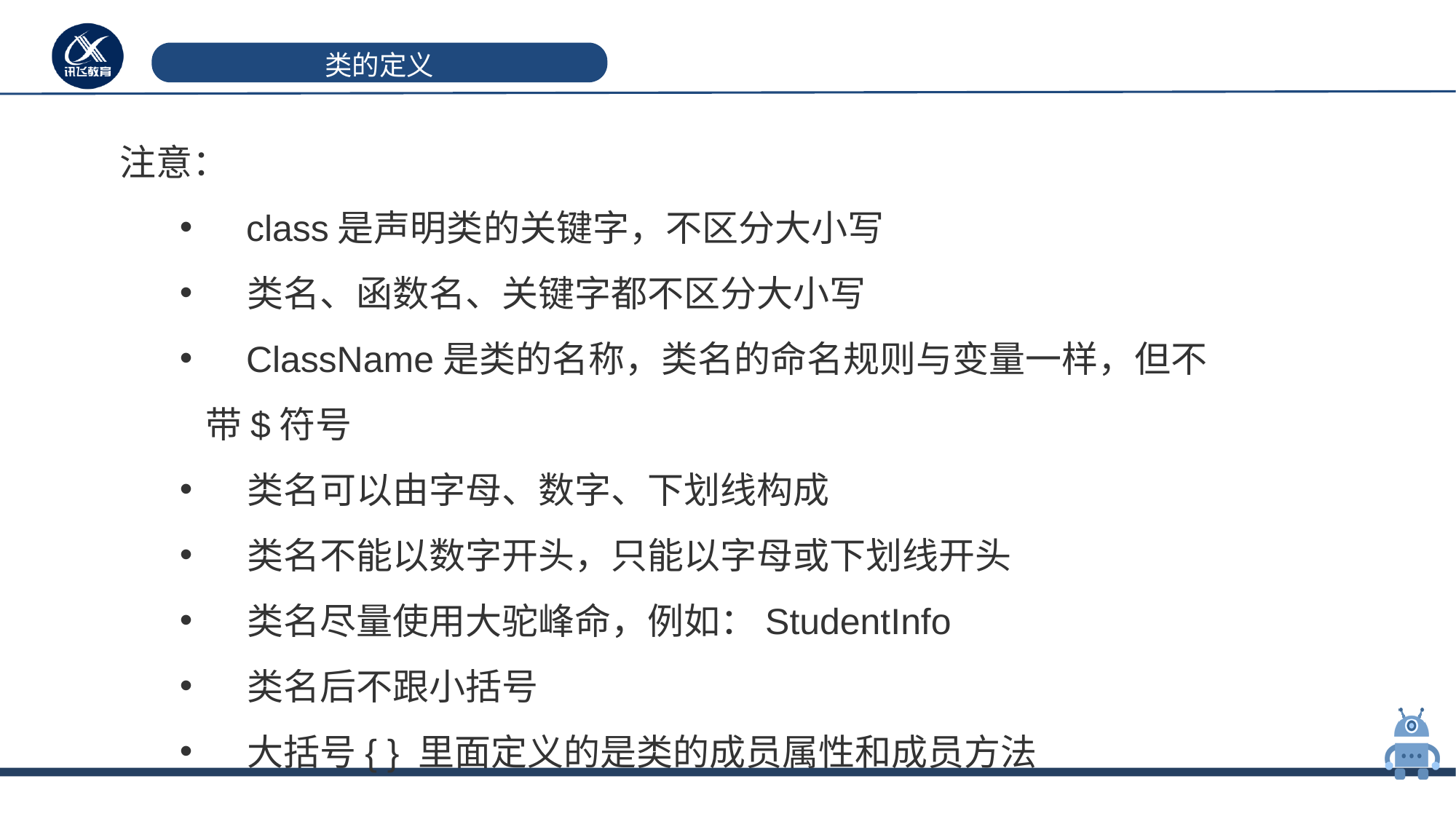

# 类的定义
注意：
    class是声明类的关键字，不区分大小写
    类名、函数名、关键字都不区分大小写
    ClassName是类的名称，类名的命名规则与变量一样，但不带$符号
    类名可以由字母、数字、下划线构成
    类名不能以数字开头，只能以字母或下划线开头
    类名尽量使用大驼峰命，例如：StudentInfo
    类名后不跟小括号
    大括号{ } 里面定义的是类的成员属性和成员方法